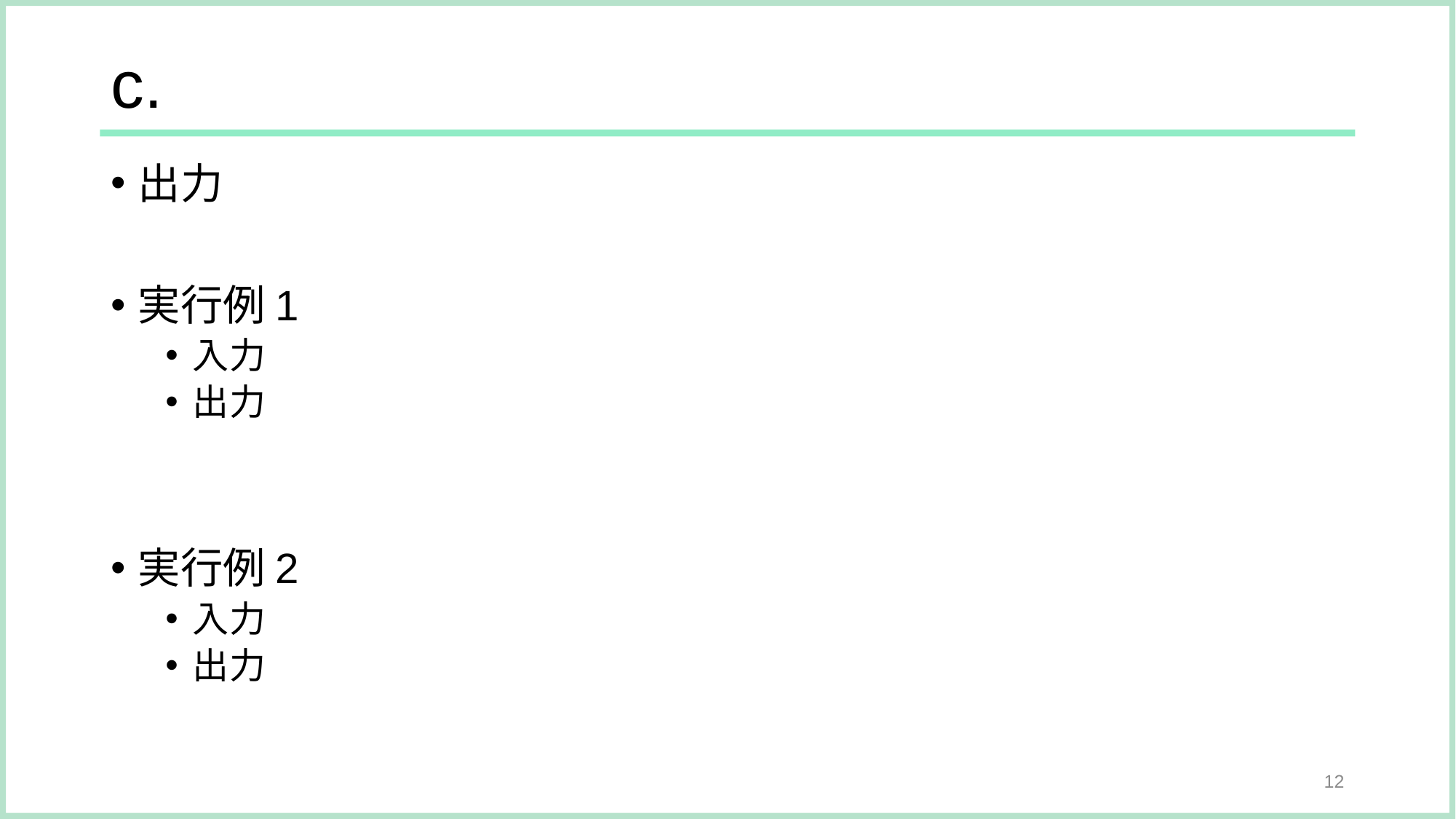

# c.
出力

実行例1
入力
出力

実行例2
入力
出力
12